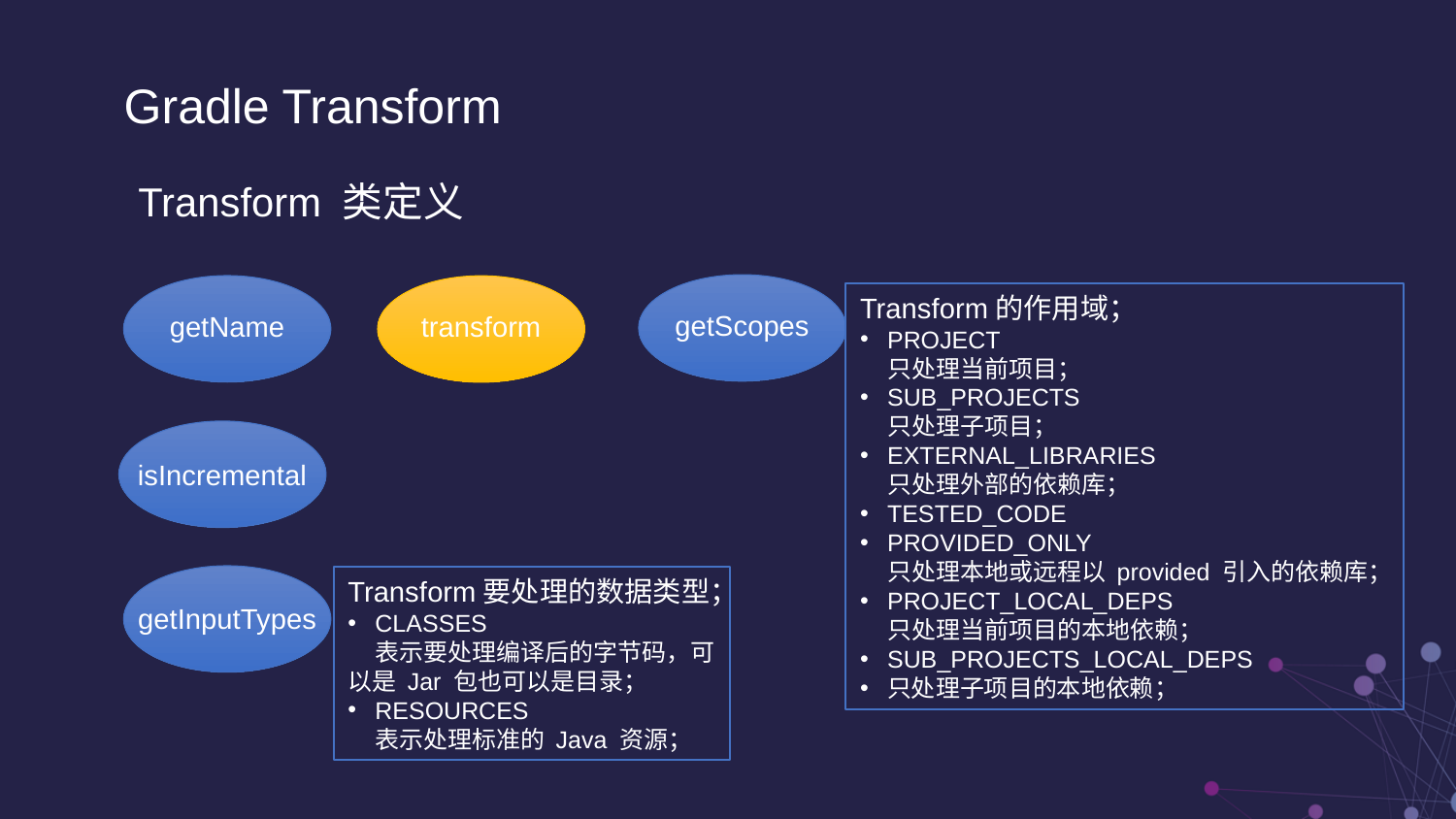

Gradle Transform
Transform 类定义

Transform的作用域；
PROJECT
    只处理当前项目；
SUB_PROJECTS
    只处理子项目；
EXTERNAL_LIBRARIES
    只处理外部的依赖库；
TESTED_CODE
PROVIDED_ONLY
    只处理本地或远程以 provided 引入的依赖库；
PROJECT_LOCAL_DEPS
    只处理当前项目的本地依赖；
SUB_PROJECTS_LOCAL_DEPS
只处理子项目的本地依赖；
getScopes
getName
transform

isIncremental

Transform要处理的数据类型；
CLASSES
    表示要处理编译后的字节码，可以是 Jar 包也可以是目录；
RESOURCES
    表示处理标准的 Java 资源；
getInputTypes